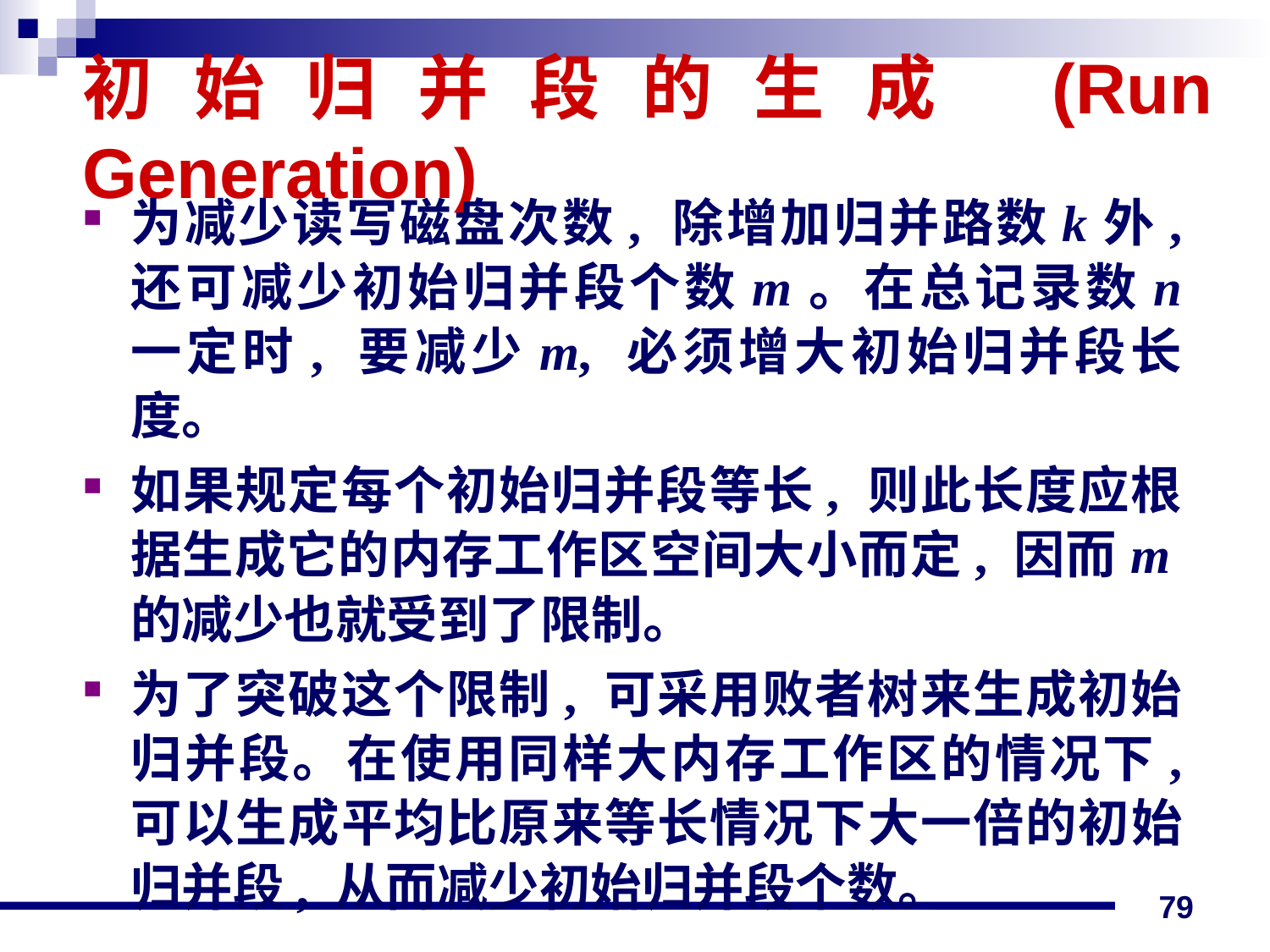

# 初始归并段的生成 (Run Generation)
为减少读写磁盘次数, 除增加归并路数k外, 还可减少初始归并段个数m。在总记录数n 一定时, 要减少m, 必须增大初始归并段长度。
如果规定每个初始归并段等长, 则此长度应根据生成它的内存工作区空间大小而定, 因而m的减少也就受到了限制。
为了突破这个限制, 可采用败者树来生成初始归并段。在使用同样大内存工作区的情况下, 可以生成平均比原来等长情况下大一倍的初始归并段, 从而减少初始归并段个数。
79